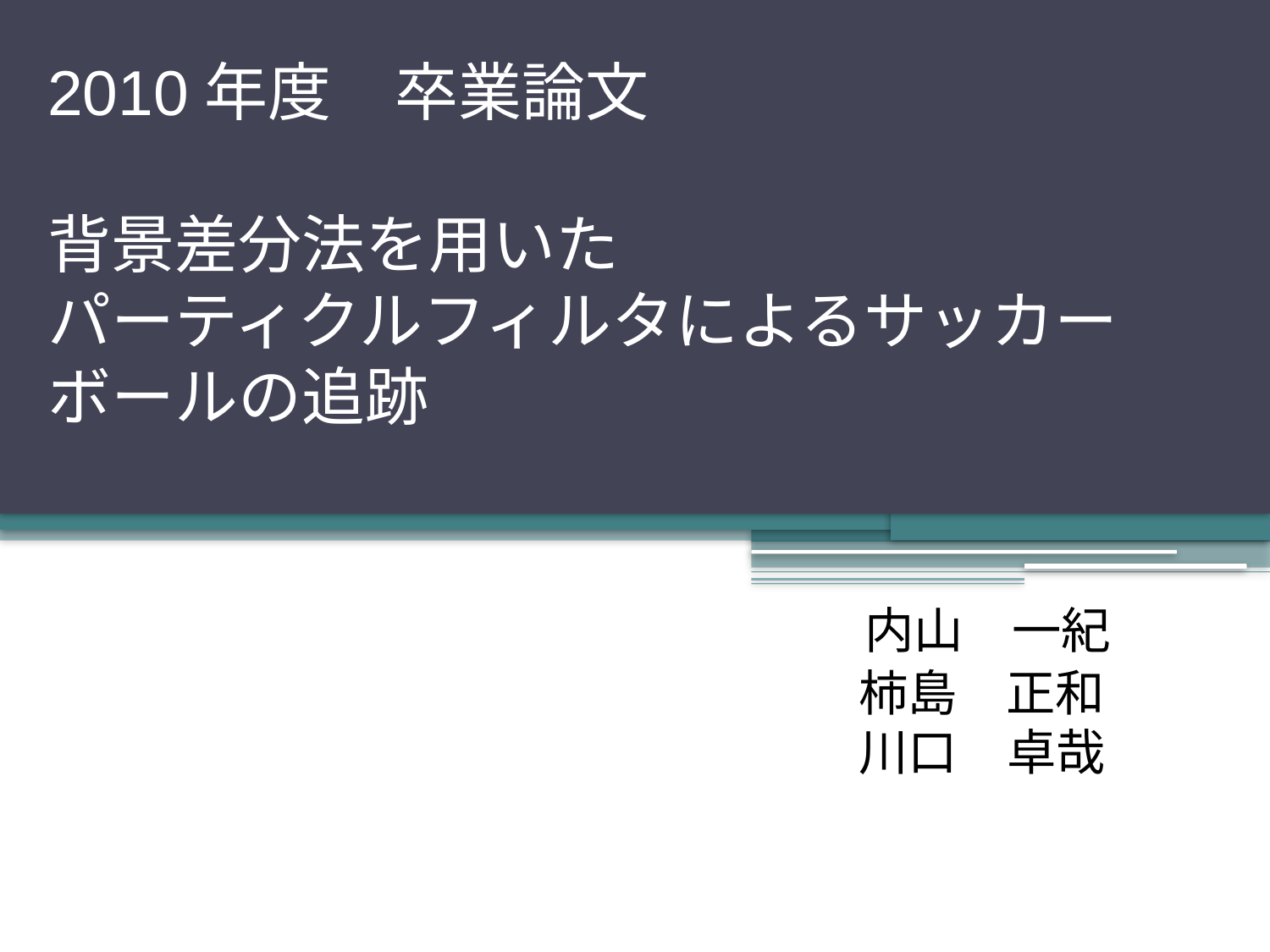

2010年度　卒業論文

背景差分法を用いた
パーティクルフィルタによるサッカーボールの追跡

　　　　　　　　　　　　     内山　一紀
　　　　　　　　　　　　　　           柿島　正和
　　　　　　　　　　　　　　           川口　卓哉